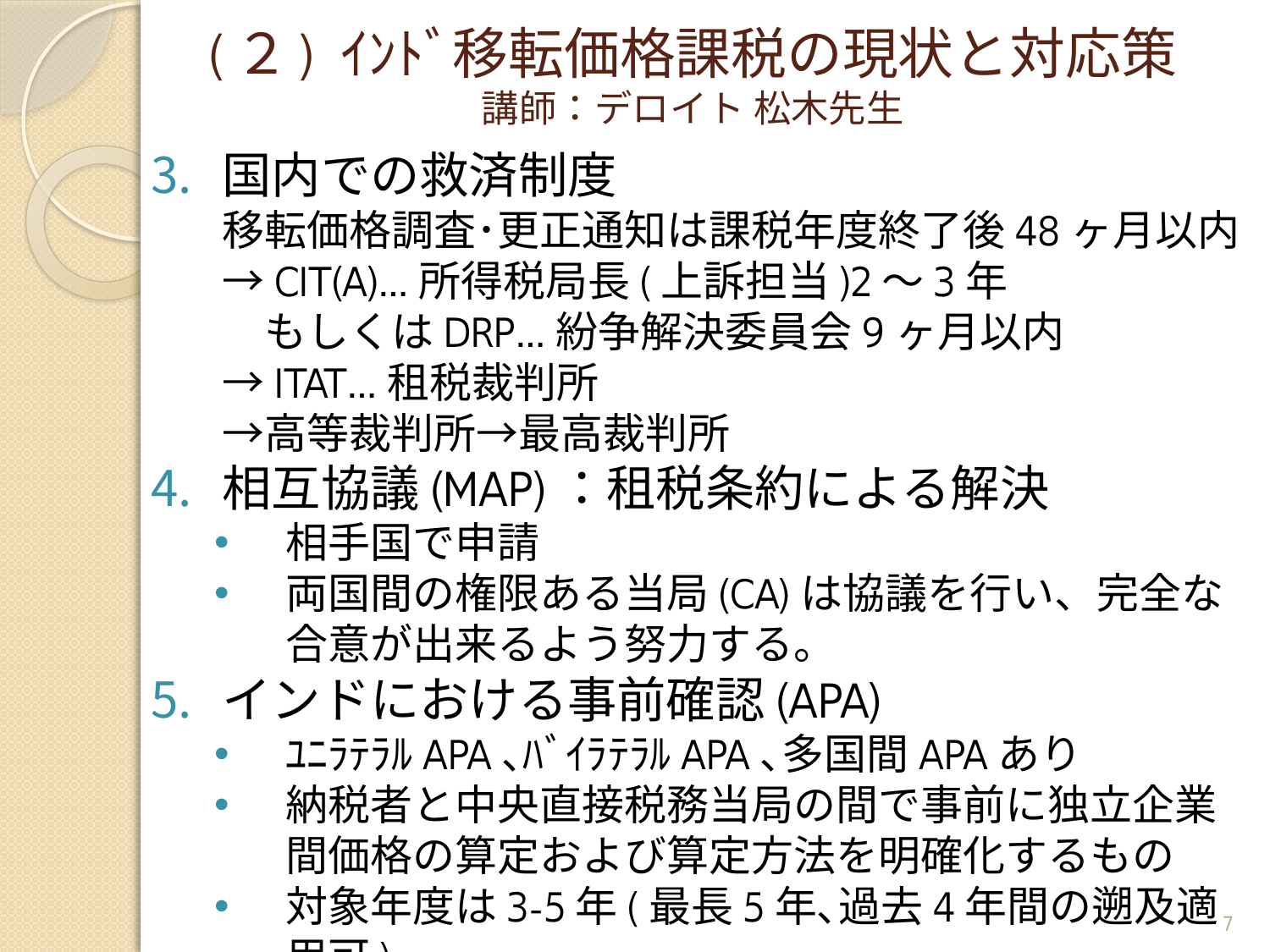

# (２) ｲﾝﾄﾞ移転価格課税の現状と対応策 講師：デロイト 松木先生
国内での救済制度
移転価格調査･更正通知は課税年度終了後48ヶ月以内
→CIT(A)…所得税局長(上訴担当)2～3年
　もしくはDRP…紛争解決委員会9ヶ月以内
→ITAT…租税裁判所
→高等裁判所→最高裁判所
相互協議(MAP)：租税条約による解決
相手国で申請
両国間の権限ある当局(CA)は協議を行い、完全な合意が出来るよう努力する。
インドにおける事前確認(APA)
ﾕﾆﾗﾃﾗﾙAPA､ﾊﾞｲﾗﾃﾗﾙAPA､多国間APAあり
納税者と中央直接税務当局の間で事前に独立企業間価格の算定および算定方法を明確化するもの
対象年度は3-5年(最長5年､過去4年間の遡及適用可)

7